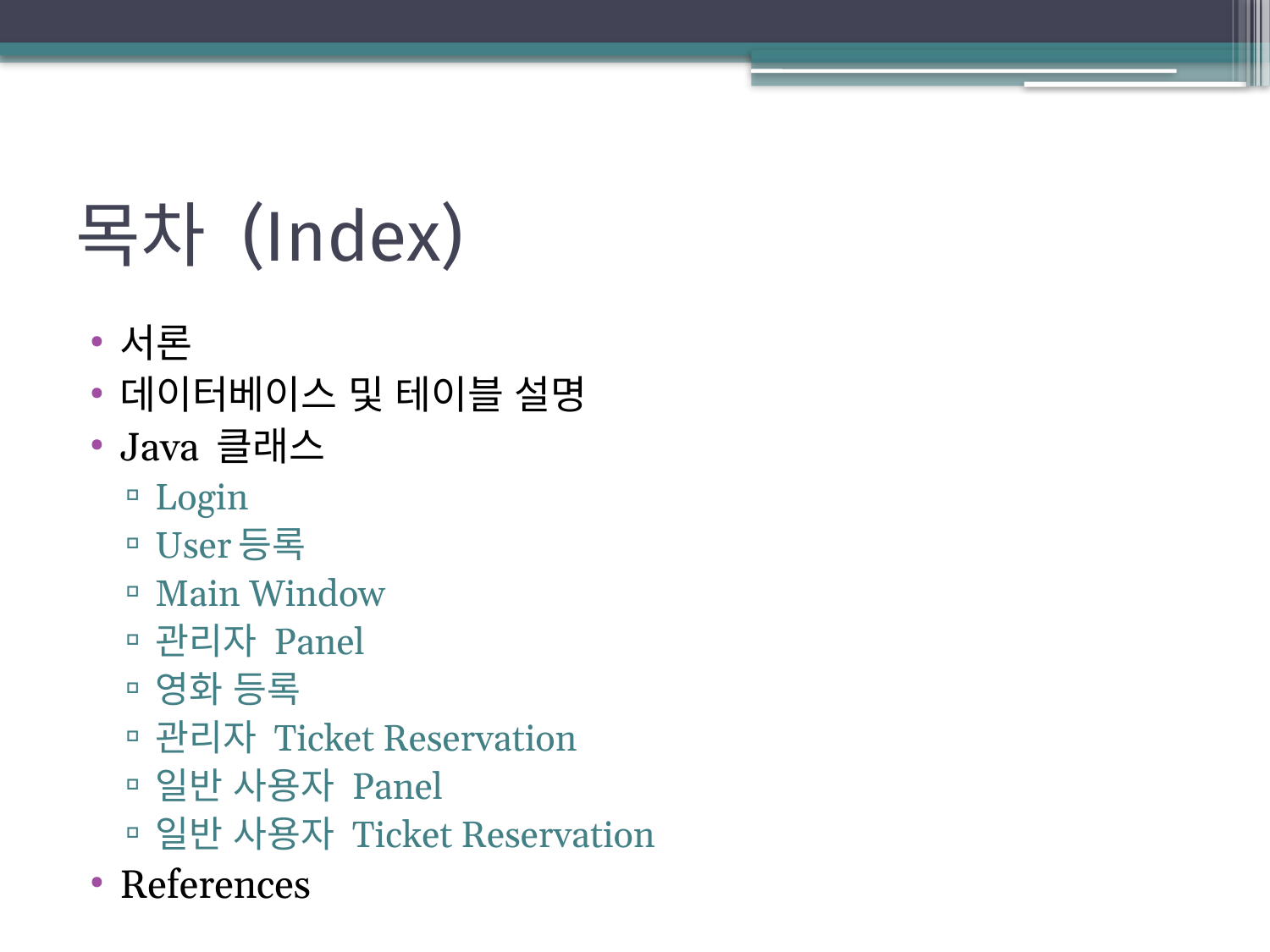

# 목차 (Index)
서론
데이터베이스 및 테이블 설명
Java 클래스
Login
User등록
Main Window
관리자 Panel
영화 등록
관리자 Ticket Reservation
일반 사용자 Panel
일반 사용자 Ticket Reservation
References